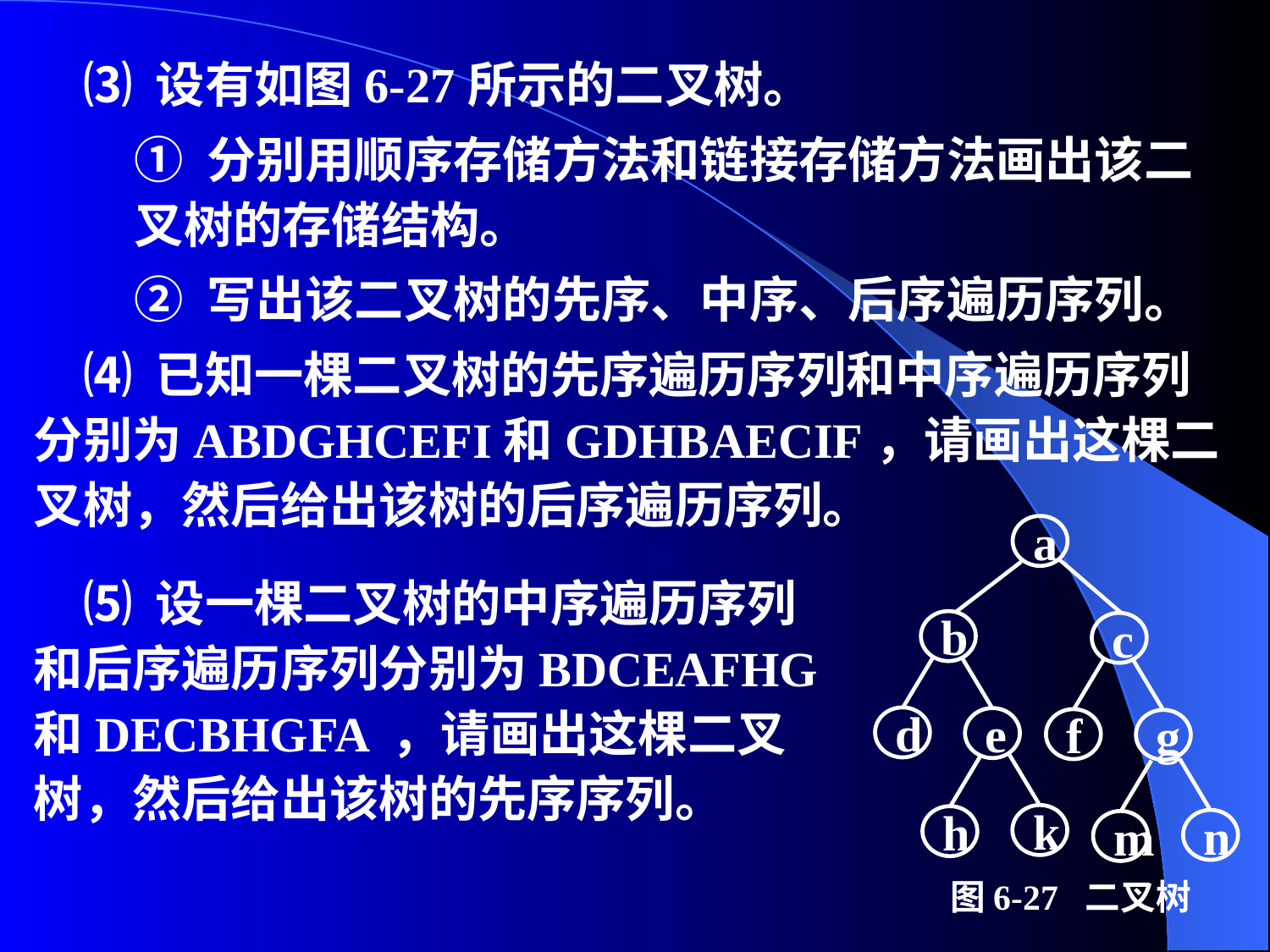

⑶ 设有如图6-27所示的二叉树。
① 分别用顺序存储方法和链接存储方法画出该二叉树的存储结构。
② 写出该二叉树的先序、中序、后序遍历序列。
⑷ 已知一棵二叉树的先序遍历序列和中序遍历序列分别为ABDGHCEFI和GDHBAECIF，请画出这棵二叉树，然后给出该树的后序遍历序列。
a

b
c

d
e
f
g

k
h
n
m
图6-27  二叉树
⑸ 设一棵二叉树的中序遍历序列和后序遍历序列分别为BDCEAFHG和DECBHGFA ，请画出这棵二叉树，然后给出该树的先序序列。